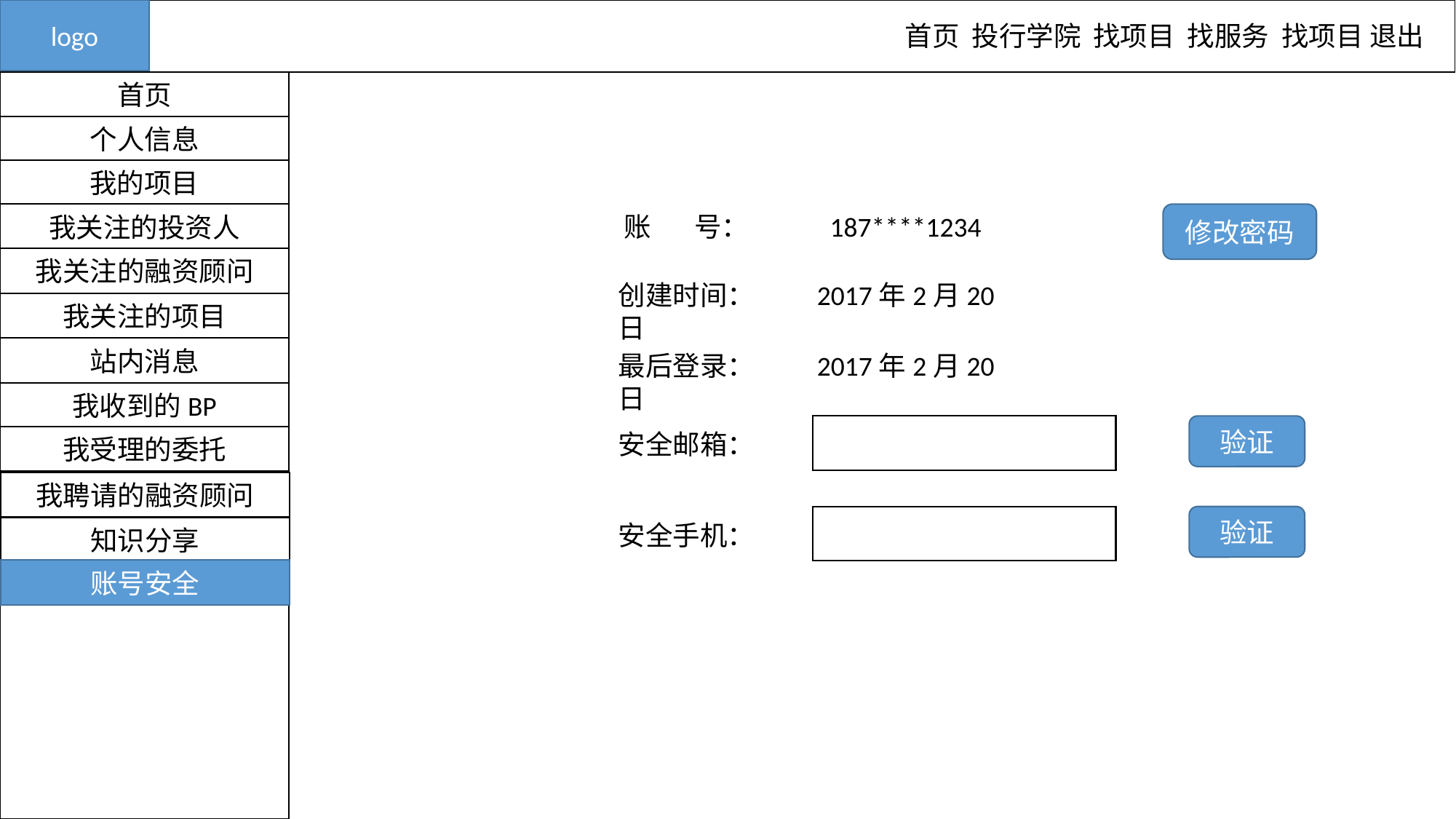

logo
首页  投行学院  找项目  找服务  找项目 退出

首页
个人信息
我的项目
我关注的投资人
账       号：            187****1234
修改密码
我关注的融资顾问
创建时间：         2017年2月20日
我关注的项目
站内消息
最后登录：         2017年2月20日
我收到的BP

验证
安全邮箱：
我受理的委托
我聘请的融资顾问

验证
安全手机：
知识分享
账号安全